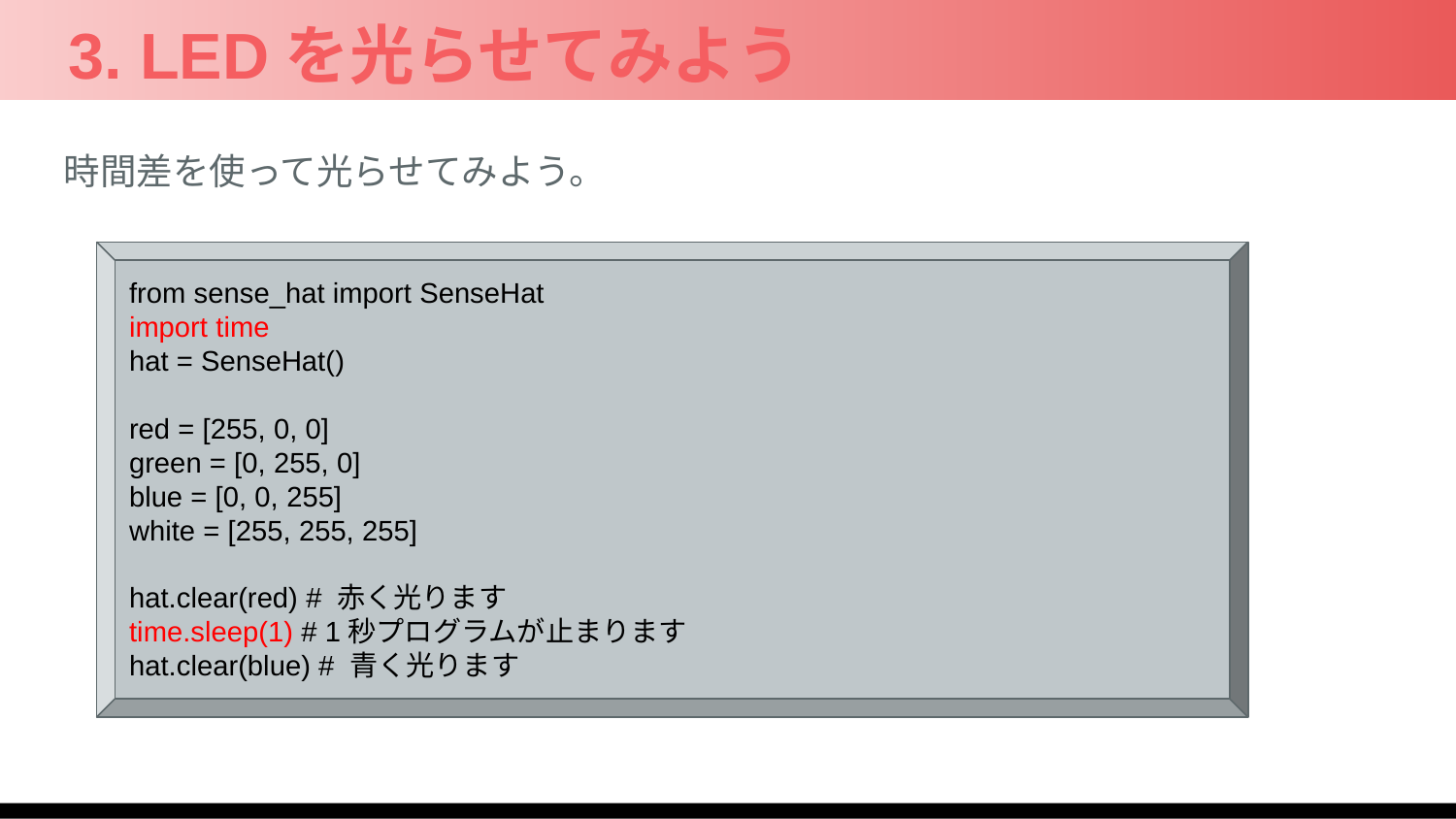

3. LEDを光らせてみよう
時間差を使って光らせてみよう。
from sense_hat import SenseHat
import time
hat = SenseHat()

red = [255, 0, 0]
green = [0, 255, 0]
blue = [0, 0, 255]
white = [255, 255, 255]

hat.clear(red) # 赤く光ります
time.sleep(1) # 1秒プログラムが止まります
hat.clear(blue) # 青く光ります